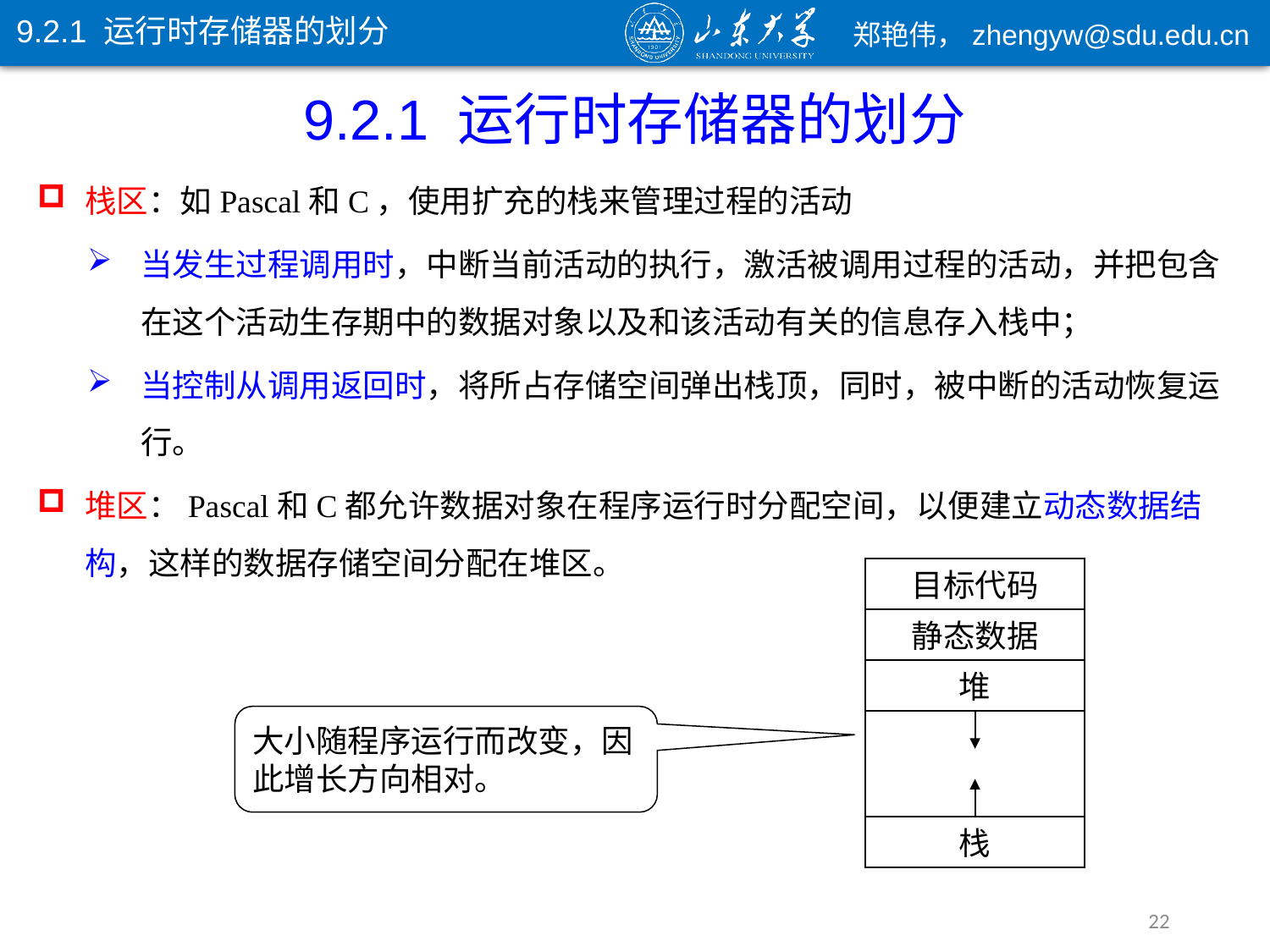

9.2.1 运行时存储器的划分
9.2.1 运行时存储器的划分
栈区：如Pascal和C，使用扩充的栈来管理过程的活动
当发生过程调用时，中断当前活动的执行，激活被调用过程的活动，并把包含在这个活动生存期中的数据对象以及和该活动有关的信息存入栈中；
当控制从调用返回时，将所占存储空间弹出栈顶，同时，被中断的活动恢复运行。
堆区：Pascal和C都允许数据对象在程序运行时分配空间，以便建立动态数据结构，这样的数据存储空间分配在堆区。
目标代码
静态数据
堆

栈
大小随程序运行而改变，因此增长方向相对。
22